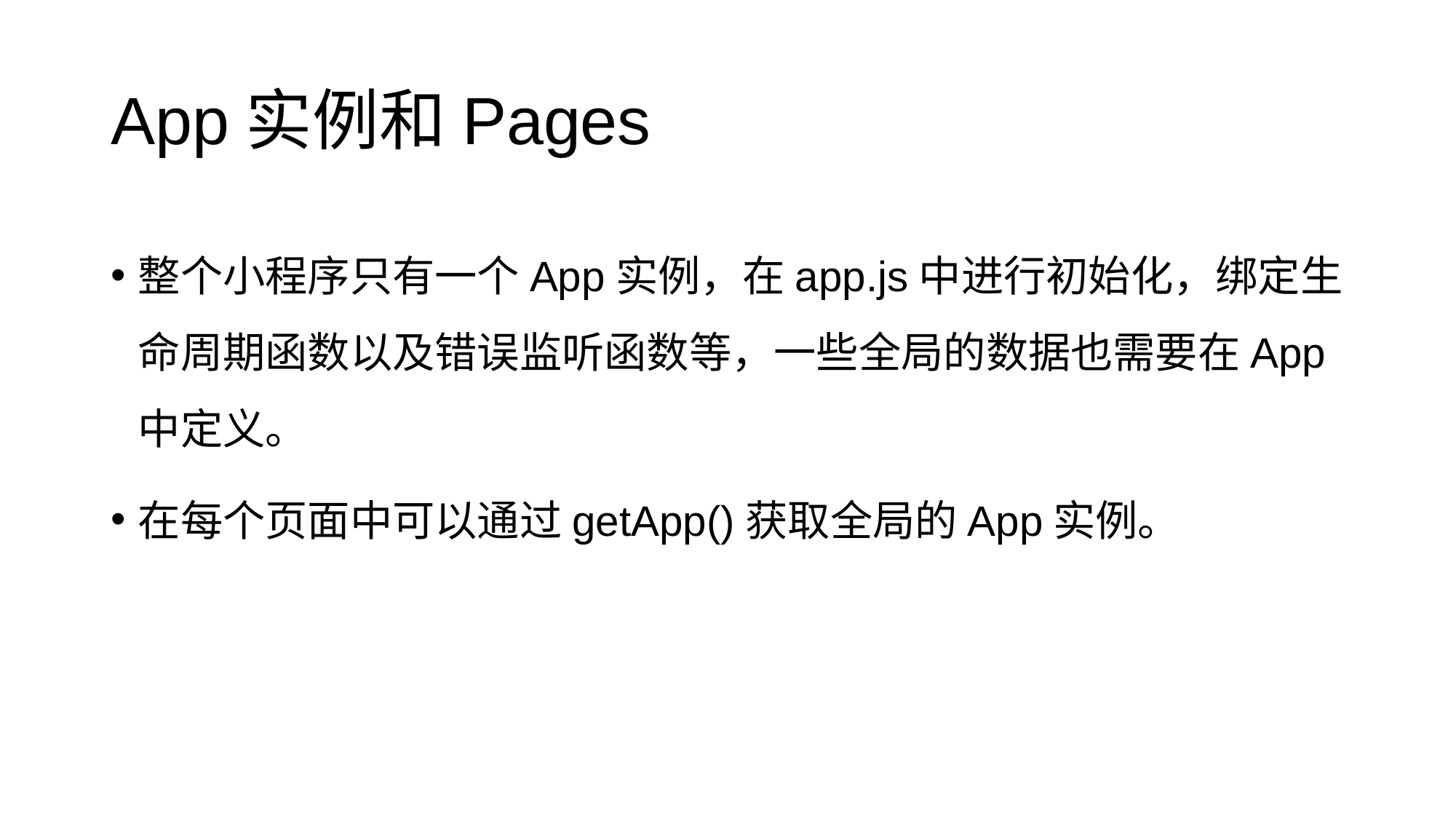

# App实例和Pages
整个小程序只有一个App实例，在app.js中进行初始化，绑定生命周期函数以及错误监听函数等，一些全局的数据也需要在App中定义。
在每个页面中可以通过getApp()获取全局的App实例。